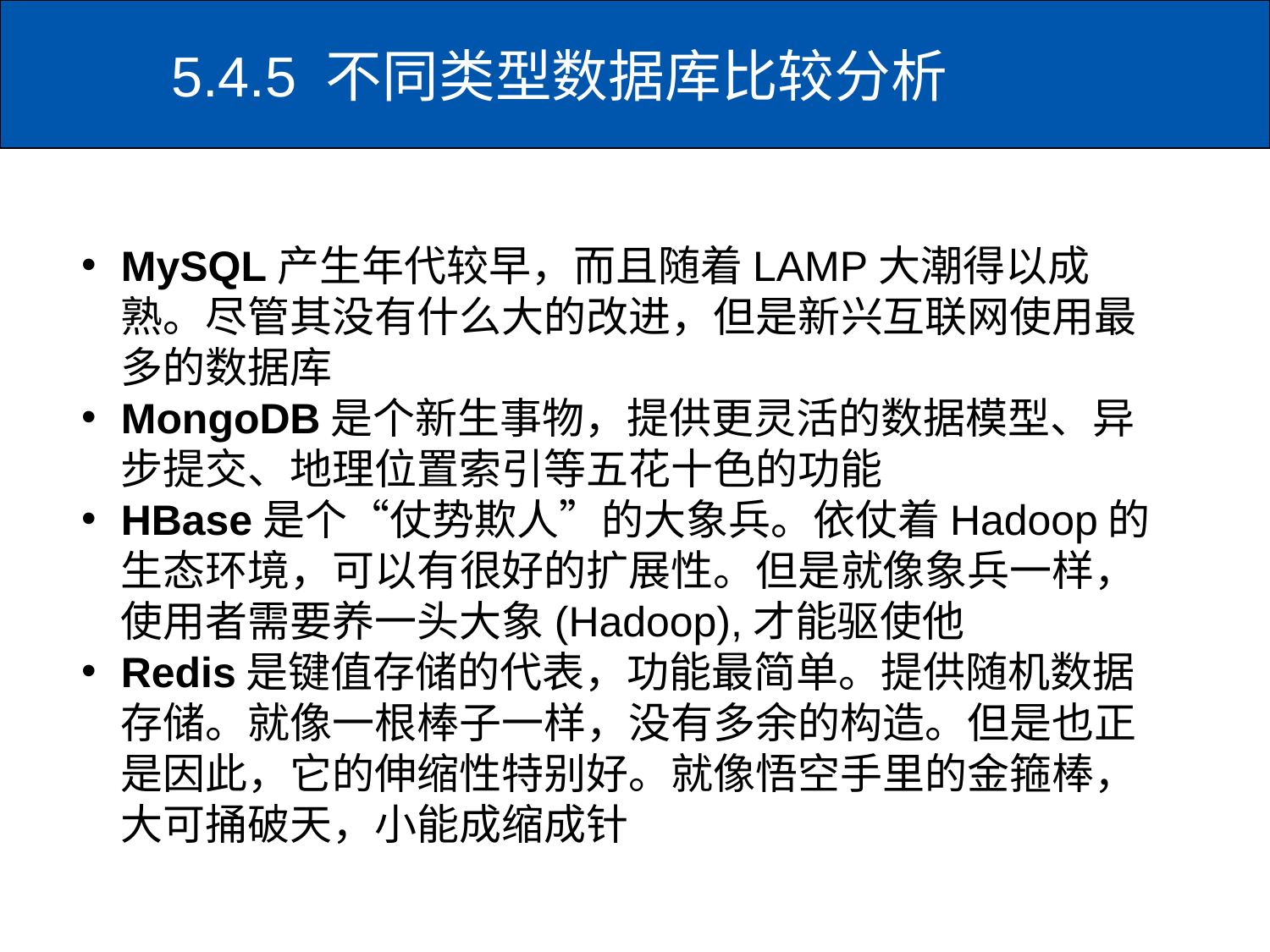

5.4.5 不同类型数据库比较分析
MySQL产生年代较早，而且随着LAMP大潮得以成熟。尽管其没有什么大的改进，但是新兴互联网使用最多的数据库
MongoDB是个新生事物，提供更灵活的数据模型、异步提交、地理位置索引等五花十色的功能
HBase是个“仗势欺人”的大象兵。依仗着Hadoop的生态环境，可以有很好的扩展性。但是就像象兵一样，使用者需要养一头大象(Hadoop),才能驱使他
Redis是键值存储的代表，功能最简单。提供随机数据存储。就像一根棒子一样，没有多余的构造。但是也正是因此，它的伸缩性特别好。就像悟空手里的金箍棒，大可捅破天，小能成缩成针